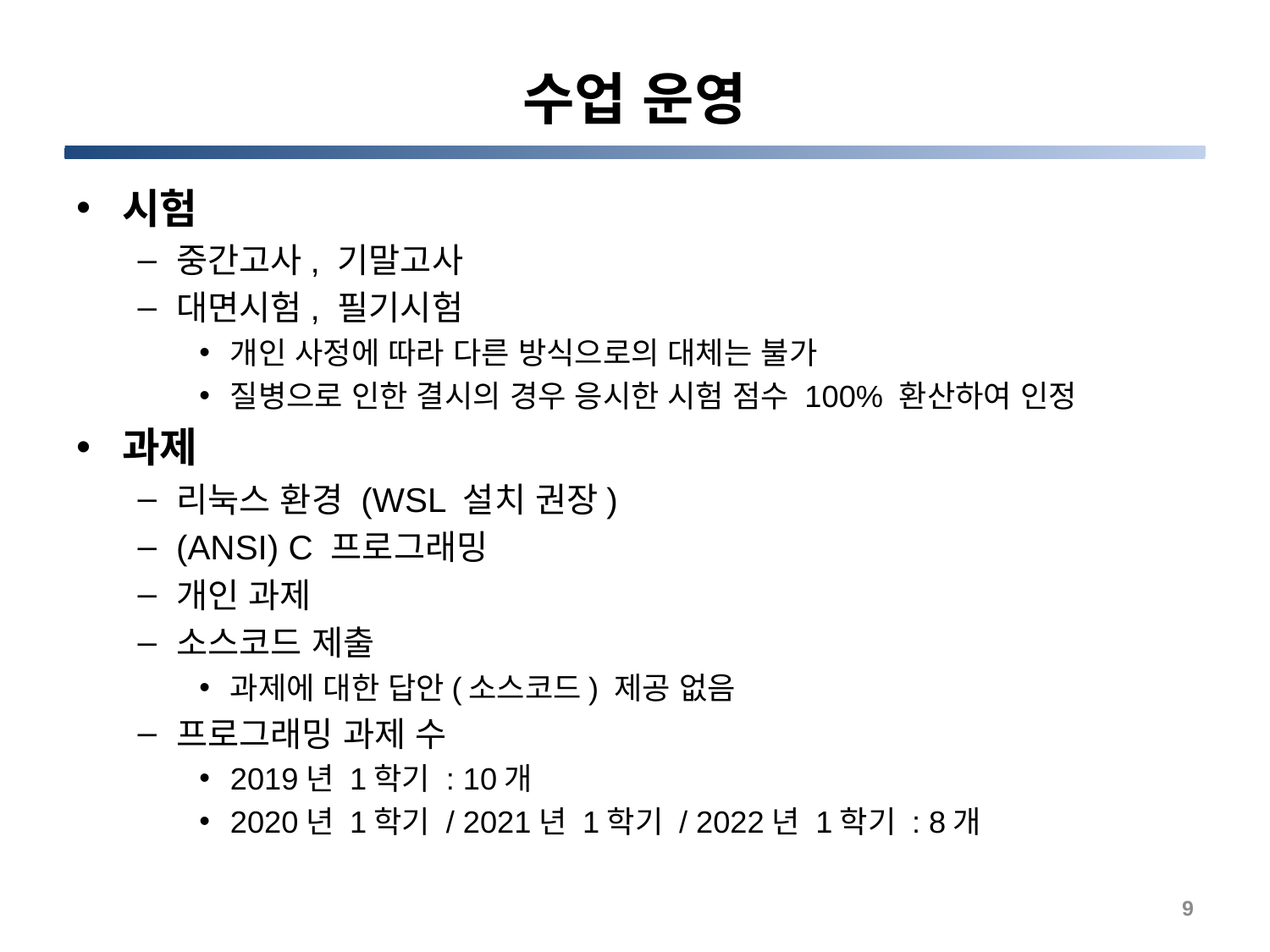

# 수업 운영
시험
중간고사, 기말고사
대면시험, 필기시험
개인 사정에 따라 다른 방식으로의 대체는 불가
질병으로 인한 결시의 경우 응시한 시험 점수 100% 환산하여 인정
과제
리눅스 환경 (WSL 설치 권장)
(ANSI) C 프로그래밍
개인 과제
소스코드 제출
과제에 대한 답안(소스코드) 제공 없음
프로그래밍 과제 수
2019년 1학기 : 10개
2020년 1학기 / 2021년 1학기 / 2022년 1학기 : 8개
9